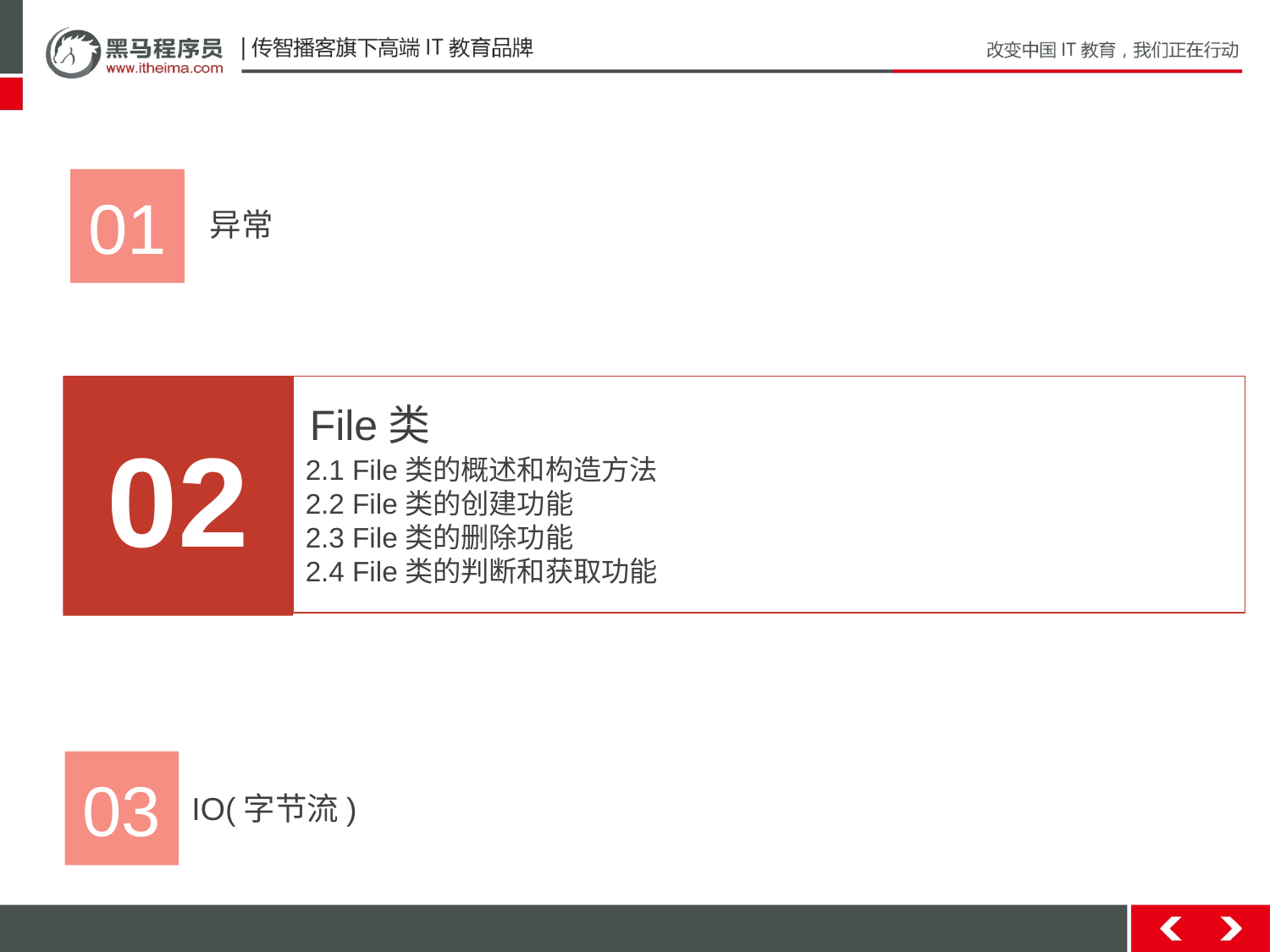

01
 异常

02
File类

2.1 File类的概述和构造方法
2.2 File类的创建功能
2.3 File类的删除功能
2.4 File类的判断和获取功能
03
  IO(字节流)